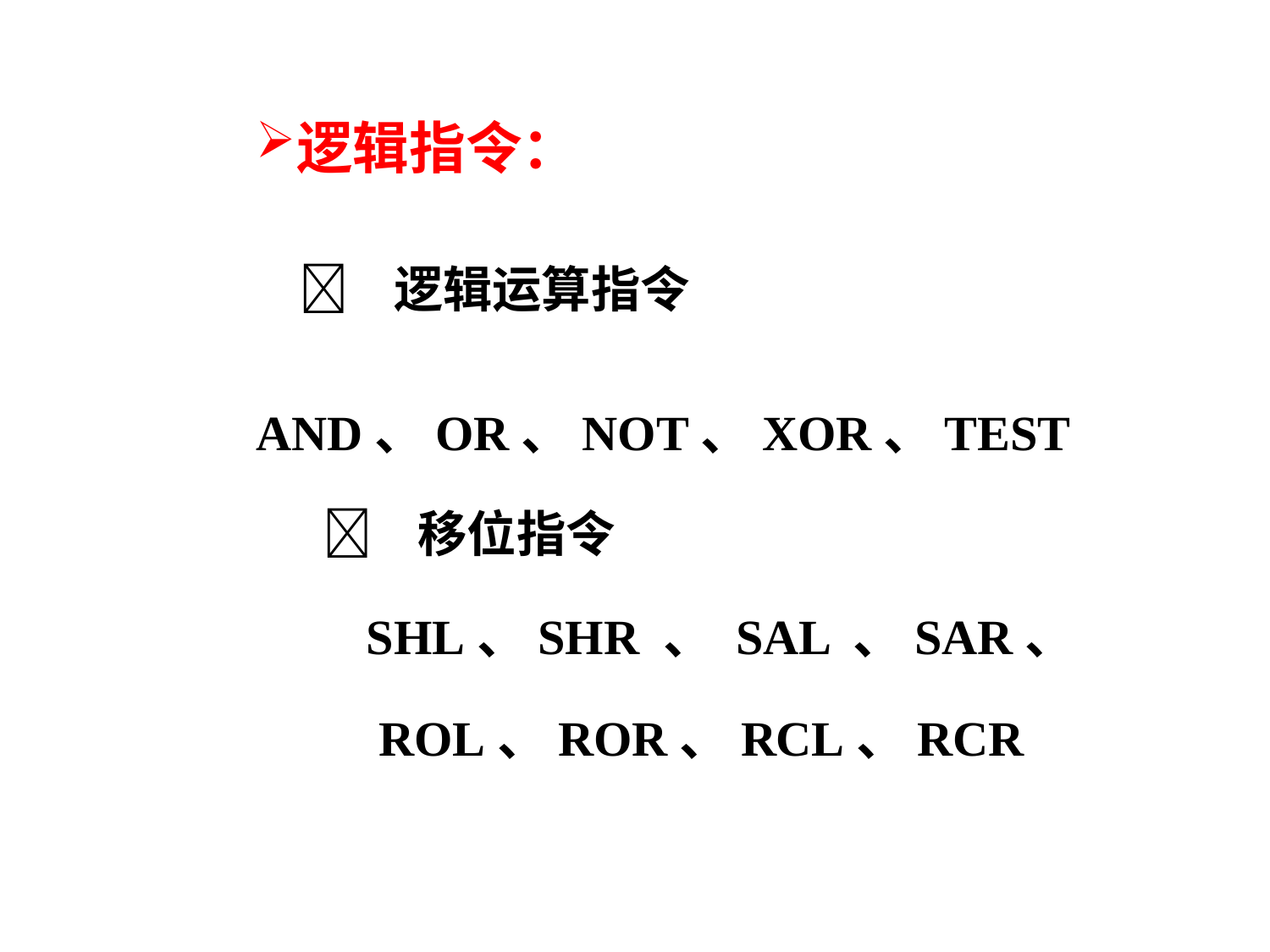

逻辑指令：

      •   逻辑运算指令
         AND、OR、NOT、XOR、TEST
      •   移位指令
         SHL、SHR 、 SAL 、SAR、
          ROL、ROR、RCL、RCR